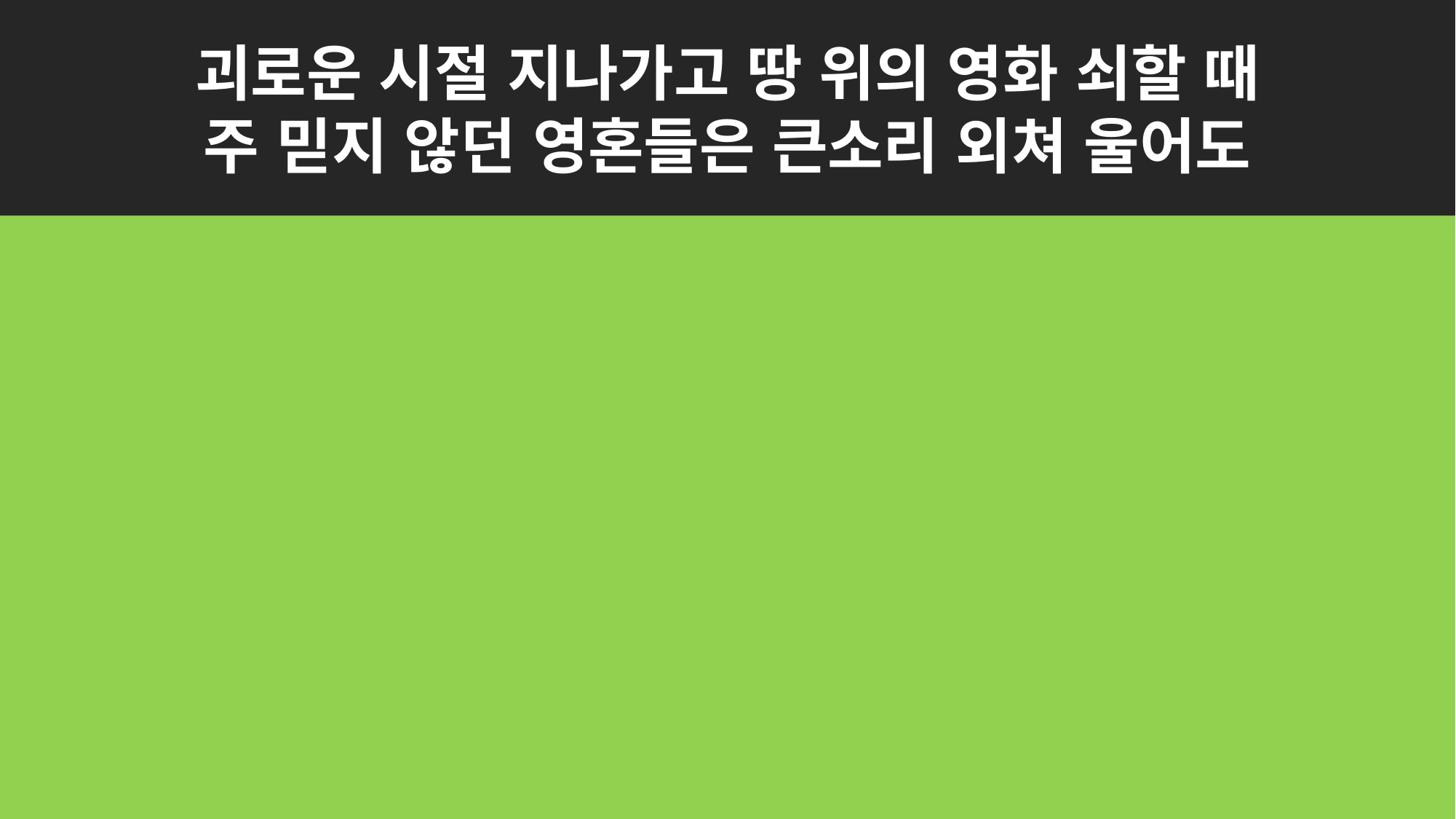

괴로운 시절 지나가고 땅 위의 영화 쇠할 때
주 믿지 않던 영혼들은 큰소리 외쳐 울어도